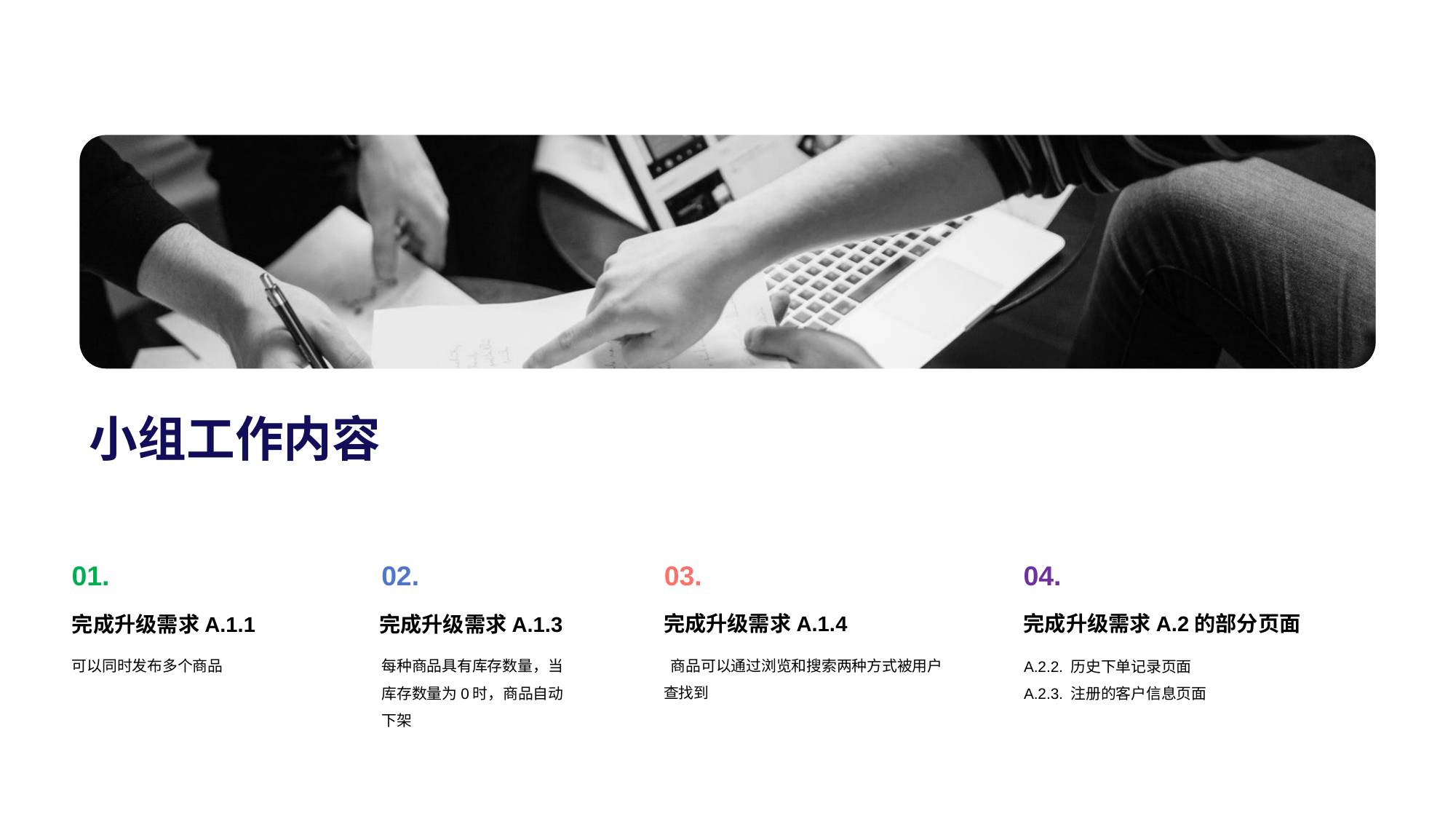

小组工作内容
01.
02.
03.
04.
完成升级需求A.1.4
完成升级需求A.2的部分页面
完成升级需求A.1.1
完成升级需求A.1.3
 商品可以通过浏览和搜索两种⽅式被⽤户查找到
可以同时发布多个商品
每种商品具有库存数量，当库存数量为0时，商品⾃动下架
A.2.2. 历史下单记录页面
A.2.3. 注册的客户信息页面